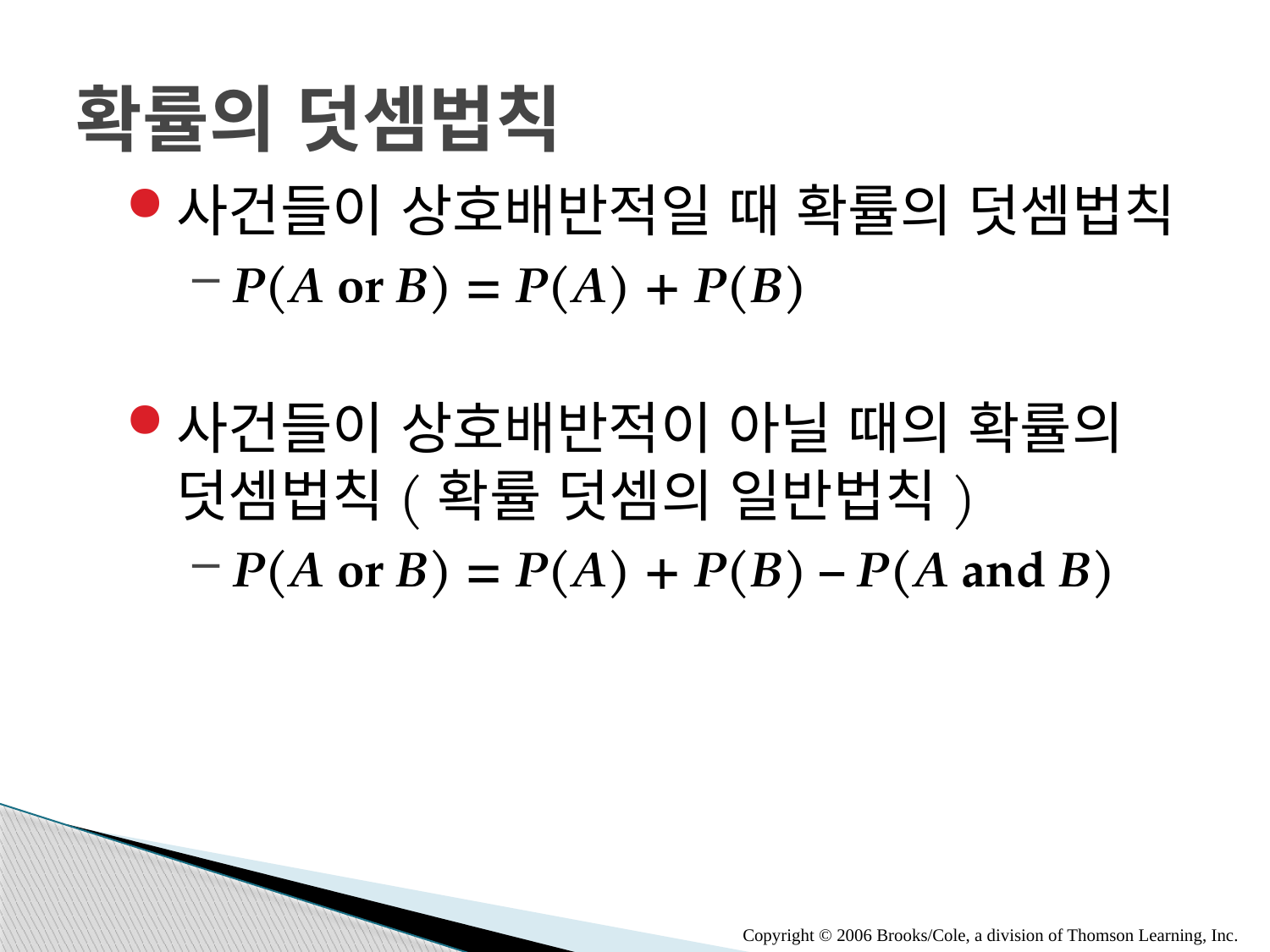

# 확률의 덧셈법칙

사건들이 상호배반적일 때 확률의 덧셈법칙
P(A or B) = P(A) + P(B)

사건들이 상호배반적이 아닐 때의 확률의 덧셈법칙(확률 덧셈의 일반법칙)
P(A or B) = P(A) + P(B) – P(A and B)